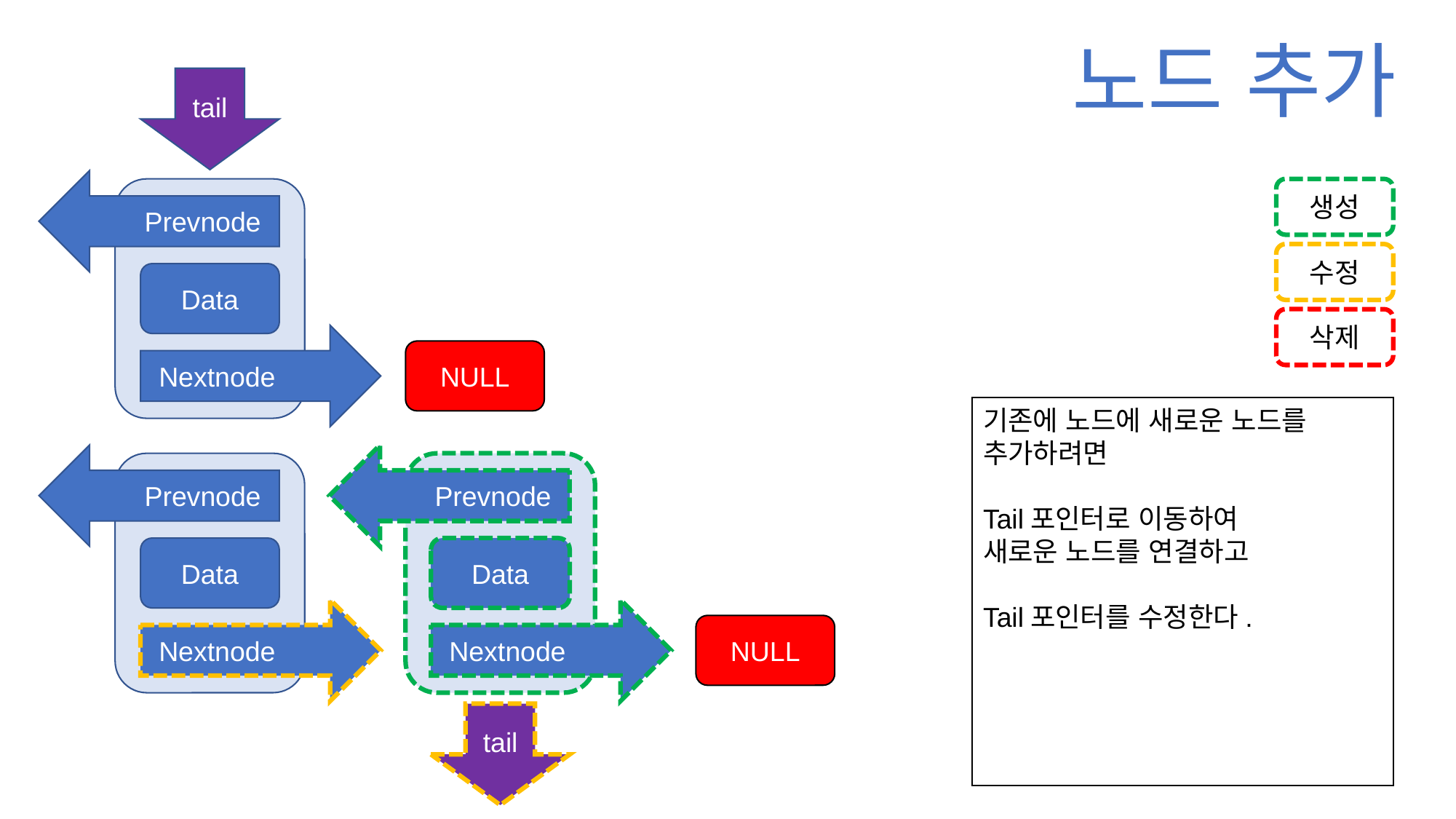

노드 추가
tail
Prevnode

생성
수정
Data
삭제
 Nextnode
NULL
기존에 노드에 새로운 노드를
추가하려면

Tail포인터로 이동하여
새로운 노드를 연결하고

Tail포인터를 수정한다.
Prevnode
Prevnode

Data
Data
 Nextnode
 Nextnode
NULL
tail